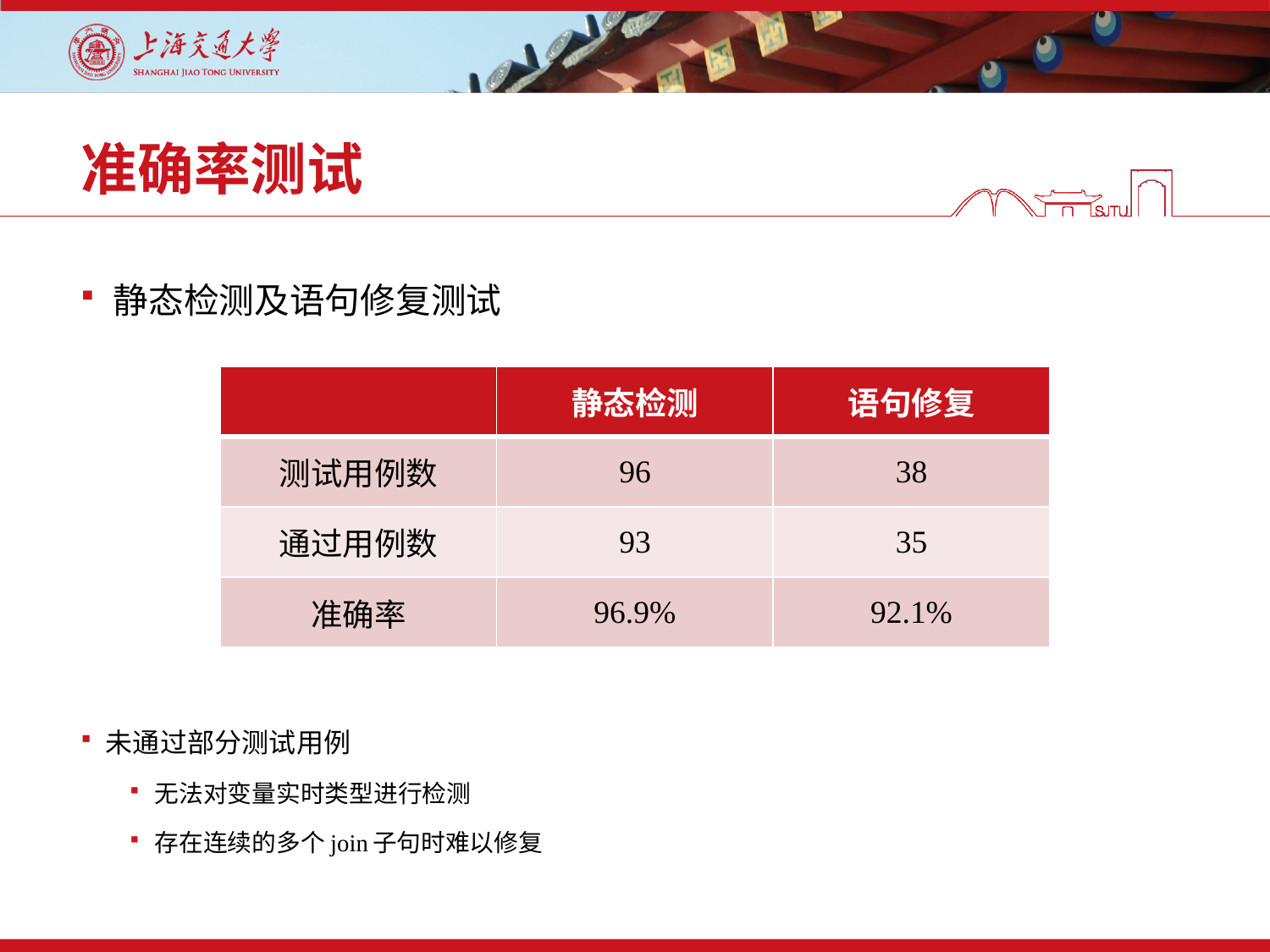

# 准确率测试
静态检测及语句修复测试
|  | 静态检测 | 语句修复 |
| --- | --- | --- |
| 测试用例数 | 96 | 38 |
| 通过用例数 | 93 | 35 |
| 准确率 | 96.9% | 92.1% |
未通过部分测试用例
无法对变量实时类型进行检测
存在连续的多个join子句时难以修复